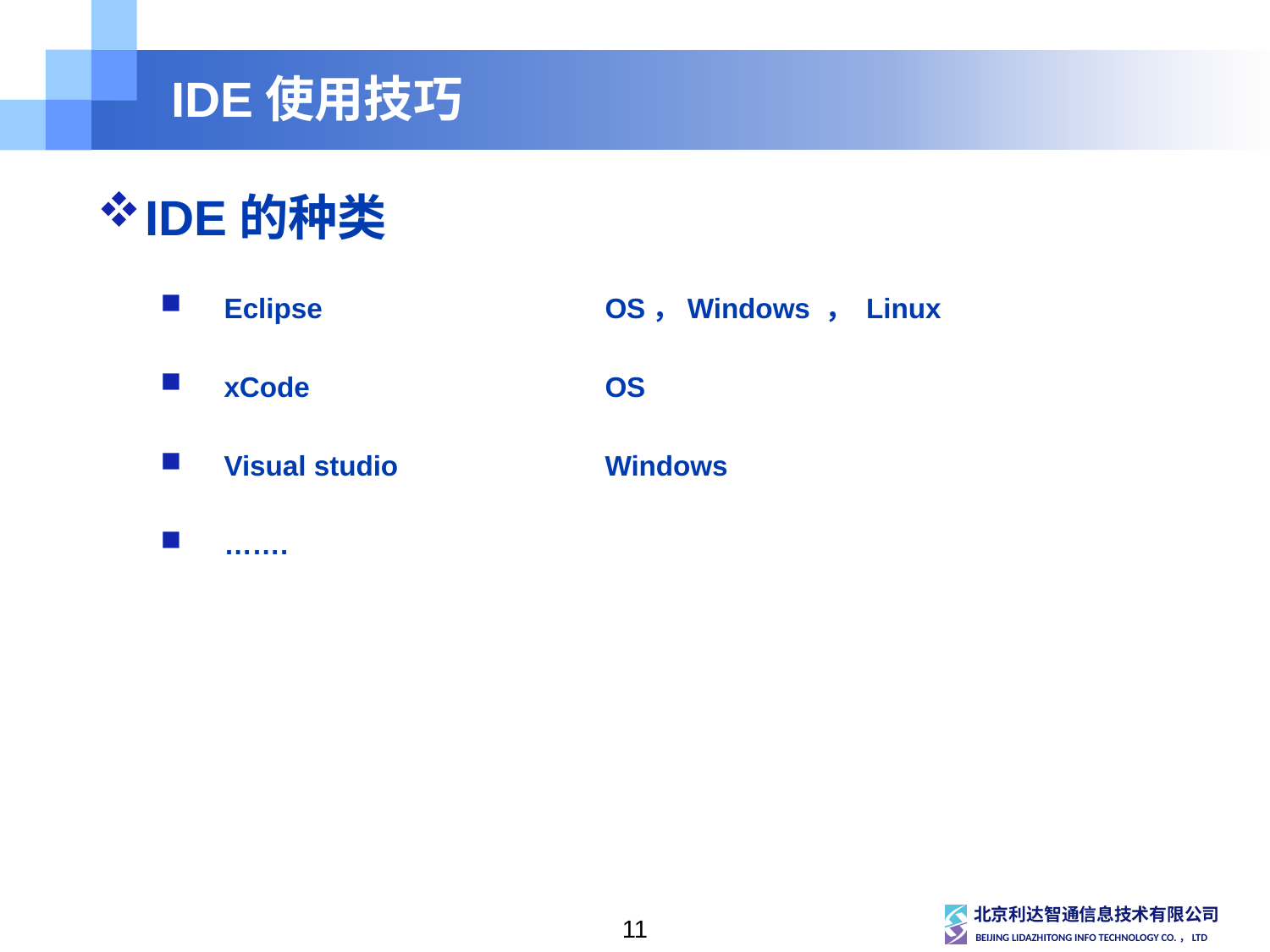

# IDE使用技巧
IDE的种类

Eclipse			OS，Windows ， Linux

xCode			OS

Visual studio		Windows

…….
11